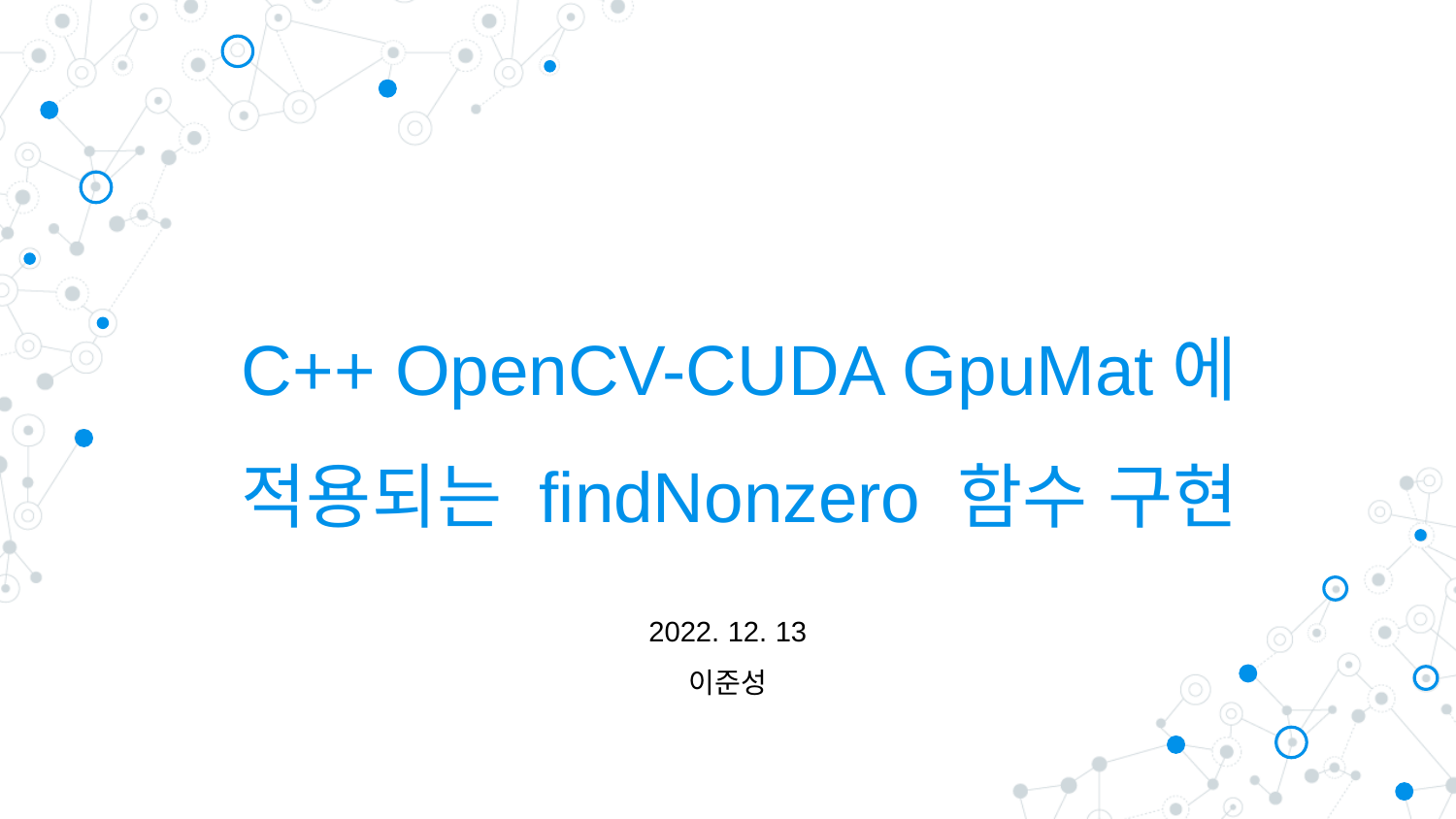

# C++ OpenCV-CUDA GpuMat에 적용되는 findNonzero 함수 구현
2022. 12. 13
이준성